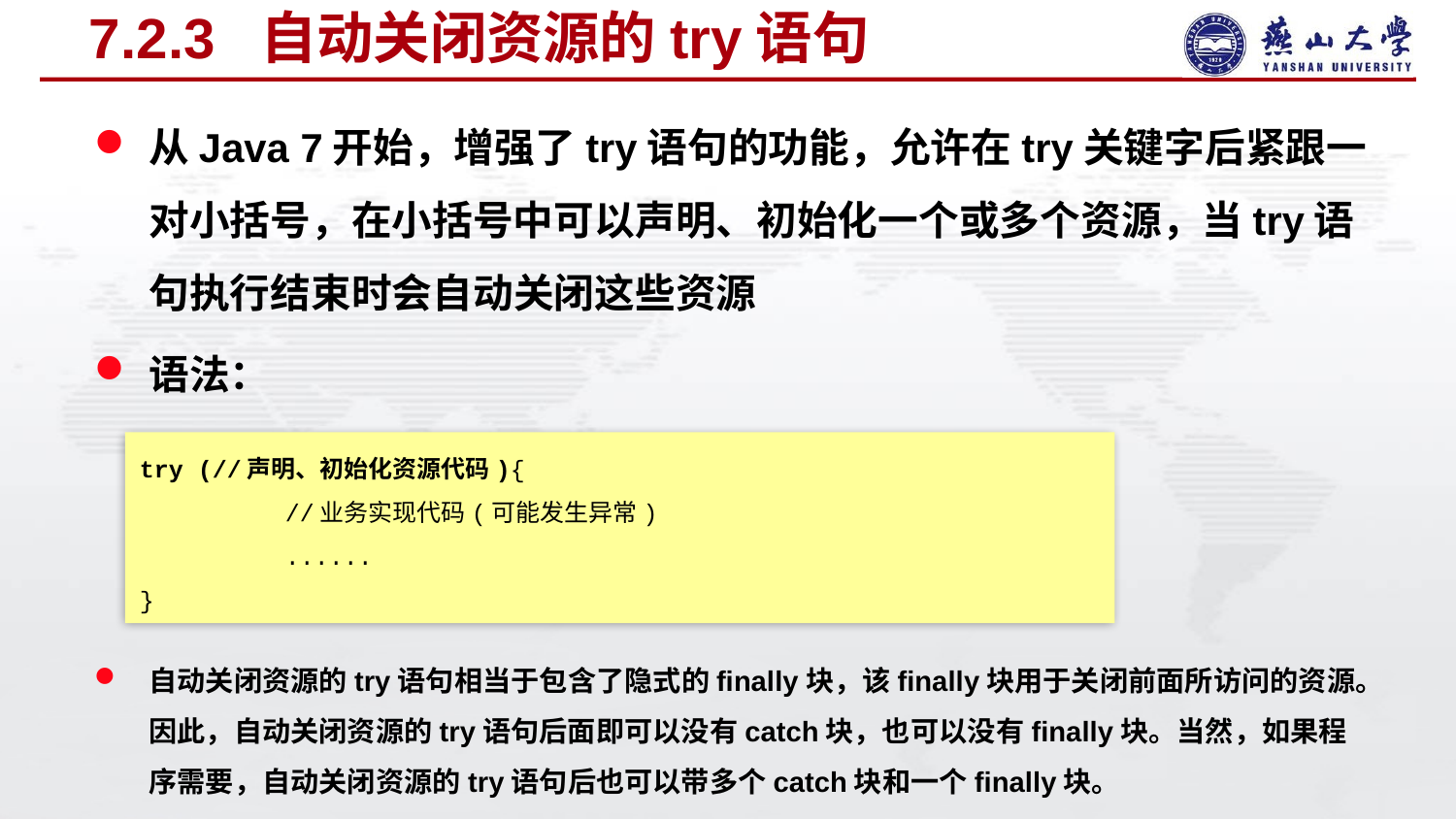

# 7.2.3  自动关闭资源的try语句
从Java 7开始，增强了try语句的功能，允许在try关键字后紧跟一对小括号，在小括号中可以声明、初始化一个或多个资源，当try语句执行结束时会自动关闭这些资源
语法：

自动关闭资源的try语句相当于包含了隐式的finally块，该finally块用于关闭前面所访问的资源。因此，自动关闭资源的try语句后面即可以没有catch块，也可以没有finally块。当然，如果程序需要，自动关闭资源的try语句后也可以带多个catch块和一个finally块。

try (//声明、初始化资源代码){
	//业务实现代码(可能发生异常)
	......
}